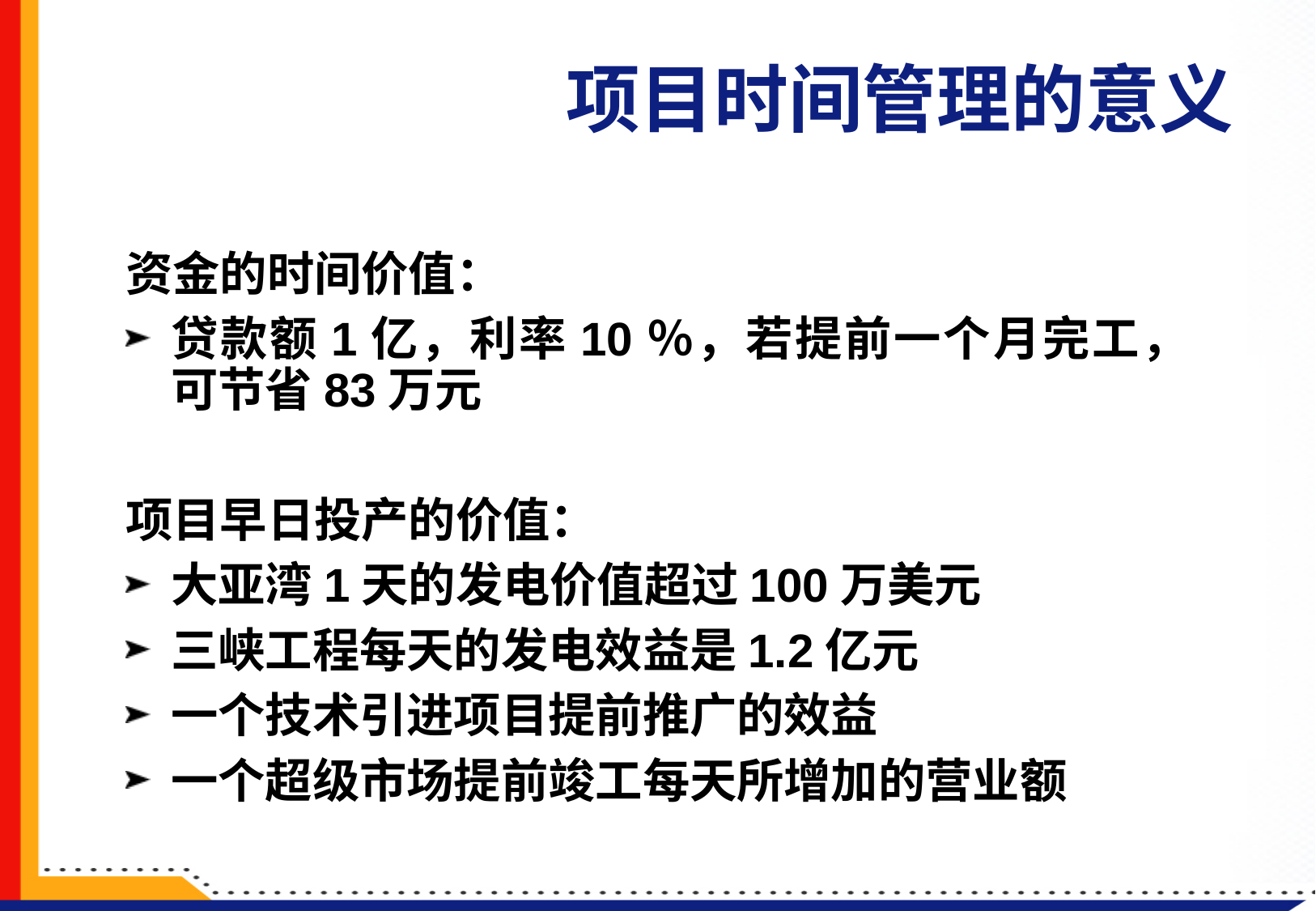

# 项目时间管理的意义
资金的时间价值：
贷款额1亿，利率10％，若提前一个月完工，可节省83万元

项目早日投产的价值：
大亚湾1天的发电价值超过100万美元
三峡工程每天的发电效益是1.2亿元
一个技术引进项目提前推广的效益
一个超级市场提前竣工每天所增加的营业额